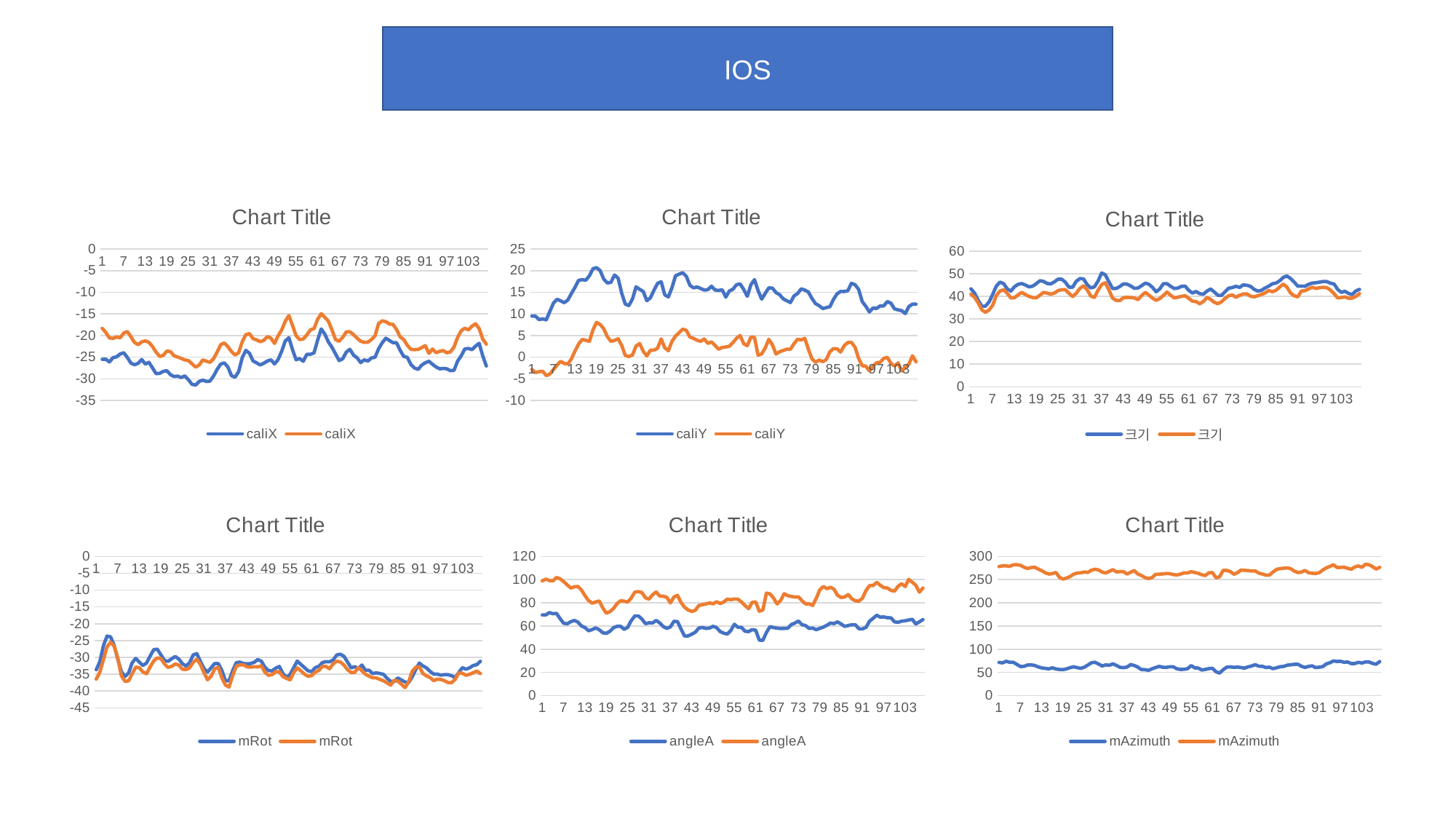

IOS

### Chart:

| Category | caliX | caliX |
|---|---|---|

### Chart:

| Category | caliY | caliY |
|---|---|---|

### Chart:

| Category | 크기 | 크기 |
|---|---|---|

### Chart:

| Category | mRot | mRot |
|---|---|---|

### Chart:

| Category | angleA | angleA |
|---|---|---|

### Chart:

| Category | mAzimuth | mAzimuth |
|---|---|---|